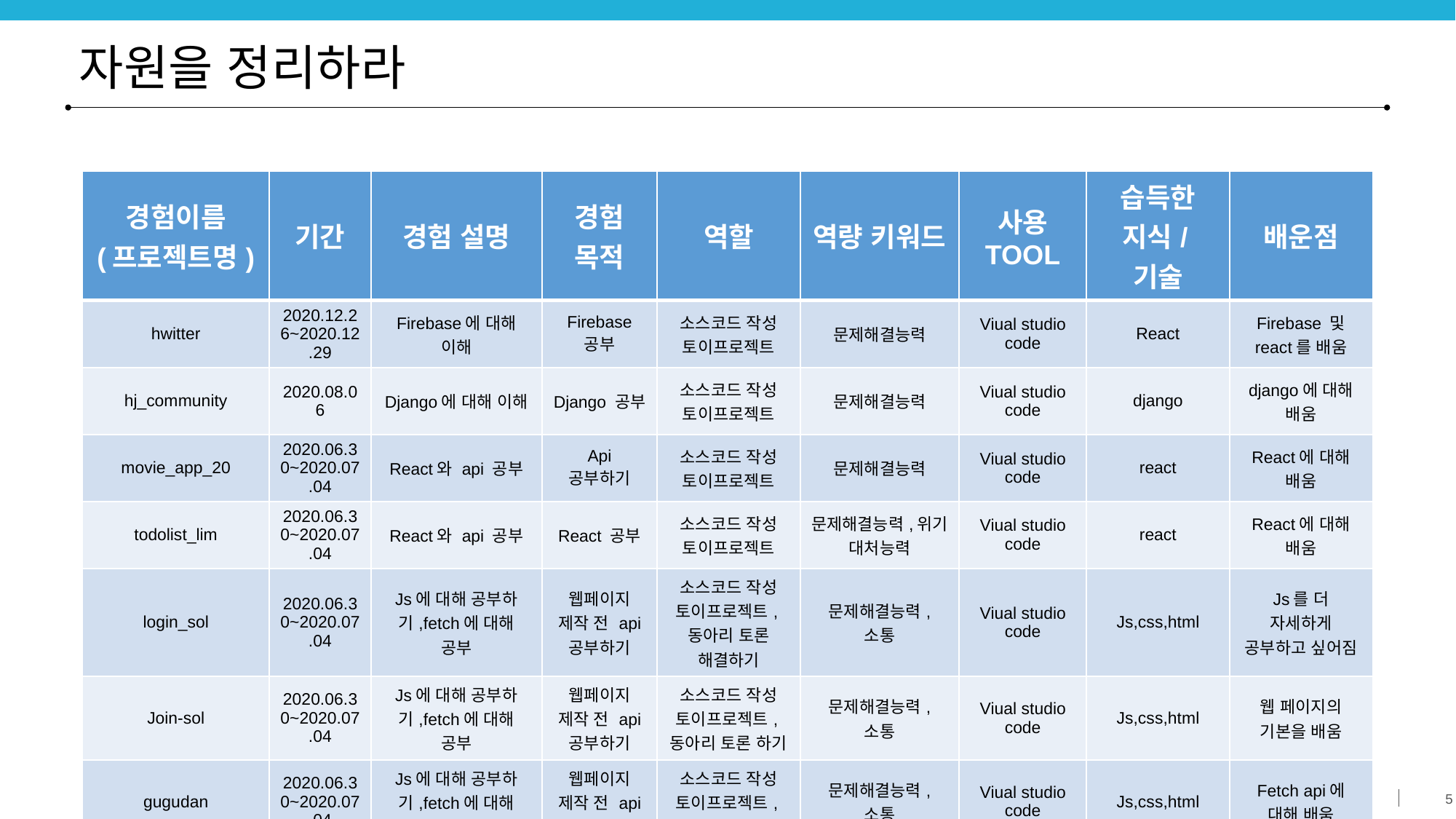

# 자원을 정리하라
| 경험이름 (프로젝트명) | 기간 | 경험 설명 | 경험 목적 | 역할 | 역량 키워드 | 사용 TOOL | 습득한 지식/기술 | 배운점 |
| --- | --- | --- | --- | --- | --- | --- | --- | --- |
| hwitter | 2020.12.26~2020.12.29 | Firebase에 대해 이해 | Firebase 공부 | 소스코드 작성 토이프로젝트 | 문제해결능력 | Viual studio code | React | Firebase 및 react를 배움 |
| hj\_community | 2020.08.06 | Django에 대해 이해 | Django 공부 | 소스코드 작성 토이프로젝트 | 문제해결능력 | Viual studio code | django | django에 대해 배움 |
| movie\_app\_20 | 2020.06.30~2020.07.04 | React와 api 공부 | Api 공부하기 | 소스코드 작성 토이프로젝트 | 문제해결능력 | Viual studio code | react | React에 대해 배움 |
| todolist\_lim | 2020.06.30~2020.07.04 | React와 api 공부 | React 공부 | 소스코드 작성 토이프로젝트 | 문제해결능력,위기 대처능력 | Viual studio code | react | React에 대해 배움 |
| login\_sol | 2020.06.30~2020.07.04 | Js에 대해 공부하기,fetch에 대해 공부 | 웹페이지 제작 전 api 공부하기 | 소스코드 작성 토이프로젝트,동아리 토론 해결하기 | 문제해결능력, 소통 | Viual studio code | Js,css,html | Js를 더 자세하게 공부하고 싶어짐 |
| Join-sol | 2020.06.30~2020.07.04 | Js에 대해 공부하기,fetch에 대해 공부 | 웹페이지 제작 전 api 공부하기 | 소스코드 작성 토이프로젝트,동아리 토론 하기 | 문제해결능력, 소통 | Viual studio code | Js,css,html | 웹 페이지의 기본을 배움 |
| gugudan | 2020.06.30~2020.07.04 | Js에 대해 공부하기,fetch에 대해 공부 | 웹페이지 제작 전 api 공부하기 | 소스코드 작성 토이프로젝트,동아리 토론 하기 | 문제해결능력, 소통 | Viual studio code | Js,css,html | Fetch api에 대해 배움 |